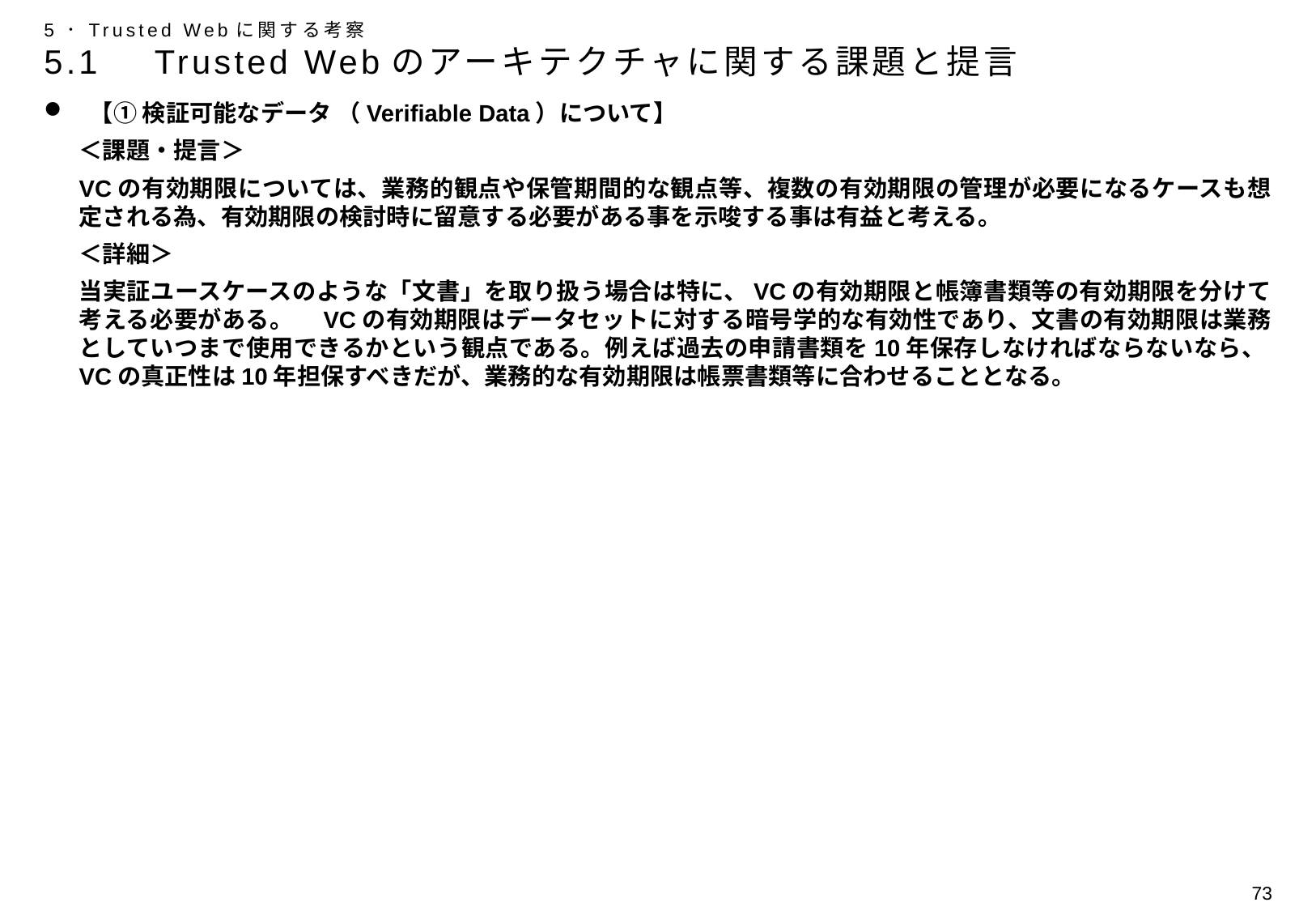

# 5．Trusted Webに関する考察 5.1　Trusted Webのアーキテクチャに関する課題と提言
【① 検証可能なデータ （Verifiable Data）について】
＜課題・提言＞
VCの有効期限については、業務的観点や保管期間的な観点等、複数の有効期限の管理が必要になるケースも想定される為、有効期限の検討時に留意する必要がある事を示唆する事は有益と考える。
＜詳細＞
当実証ユースケースのような「文書」を取り扱う場合は特に、VCの有効期限と帳簿書類等の有効期限を分けて考える必要がある。　VCの有効期限はデータセットに対する暗号学的な有効性であり、文書の有効期限は業務としていつまで使用できるかという観点である。例えば過去の申請書類を10年保存しなければならないなら、VCの真正性は10年担保すべきだが、業務的な有効期限は帳票書類等に合わせることとなる。